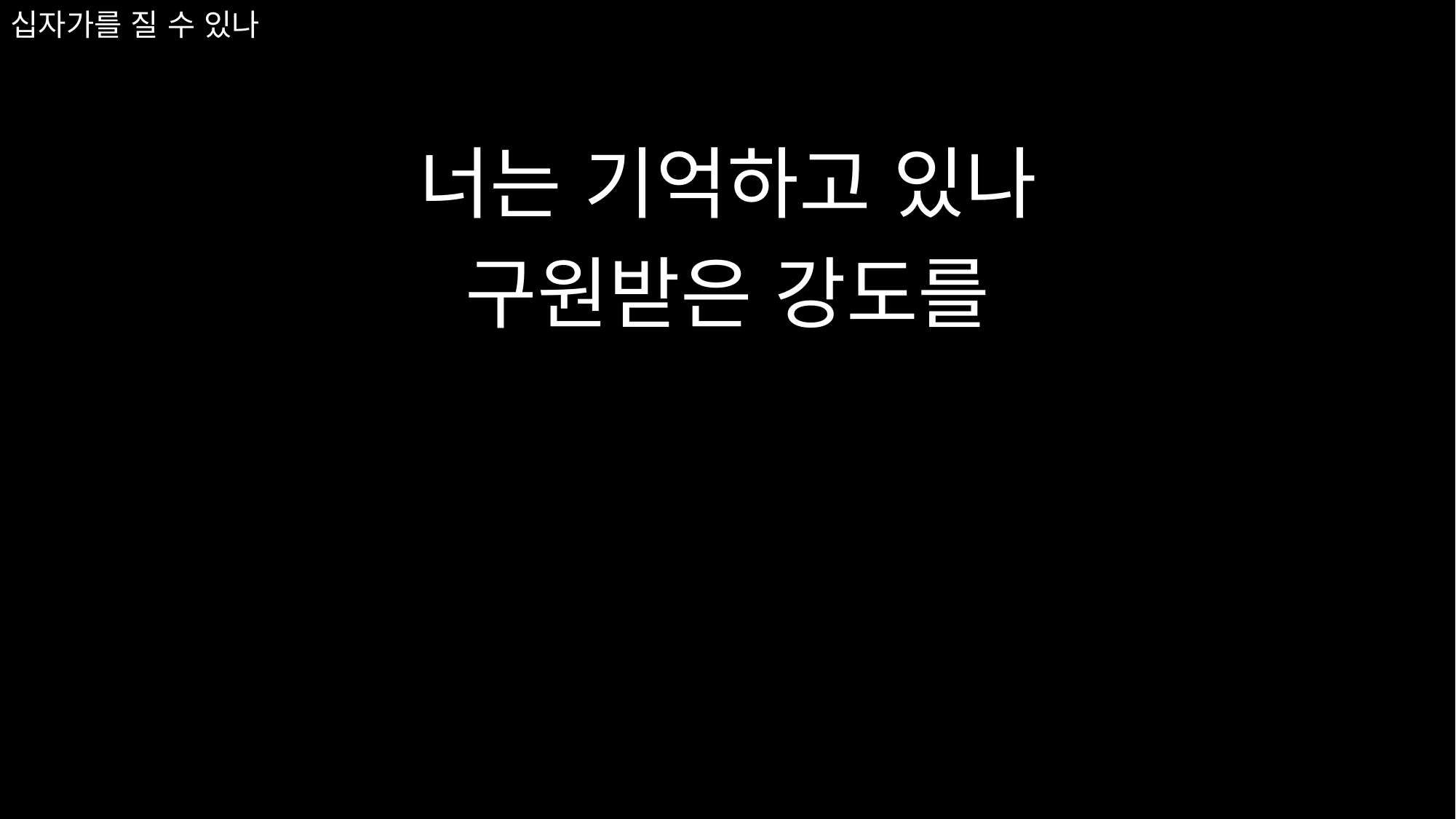

너는 기억하고 있나
구원받은 강도를
# 십자가를 질 수 있나